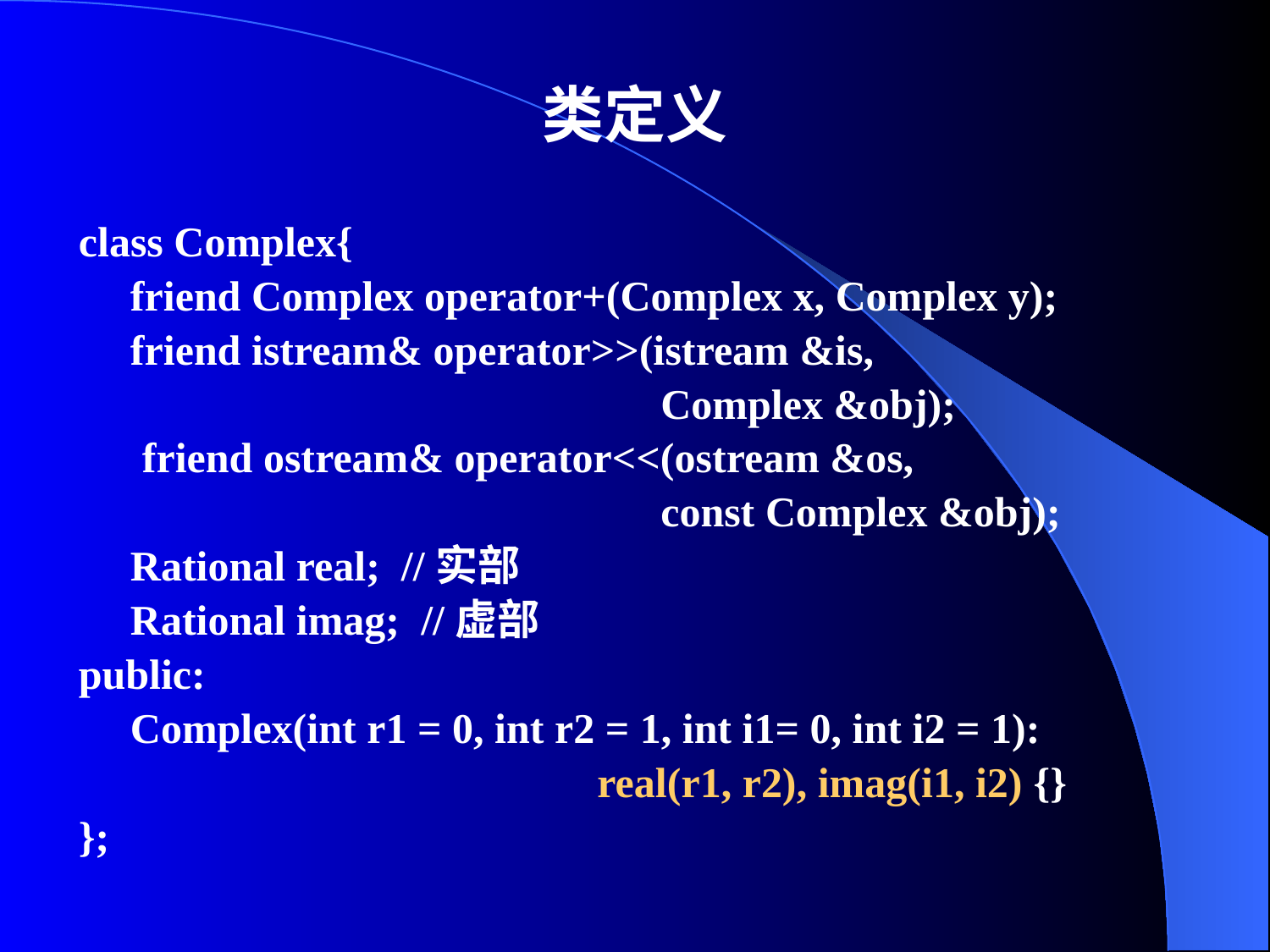

# 类定义
class Complex{
	friend Complex operator+(Complex x, Complex y);
	friend istream& operator>>(istream &is,
                                                       Complex &obj);
      friend ostream& operator<<(ostream &os,
                                                       const Complex &obj);
	Rational real;  //实部
	Rational imag;  //虚部
public:
	Complex(int r1 = 0, int r2 = 1, int i1= 0, int i2 = 1):
                                                 real(r1, r2), imag(i1, i2) {}
};